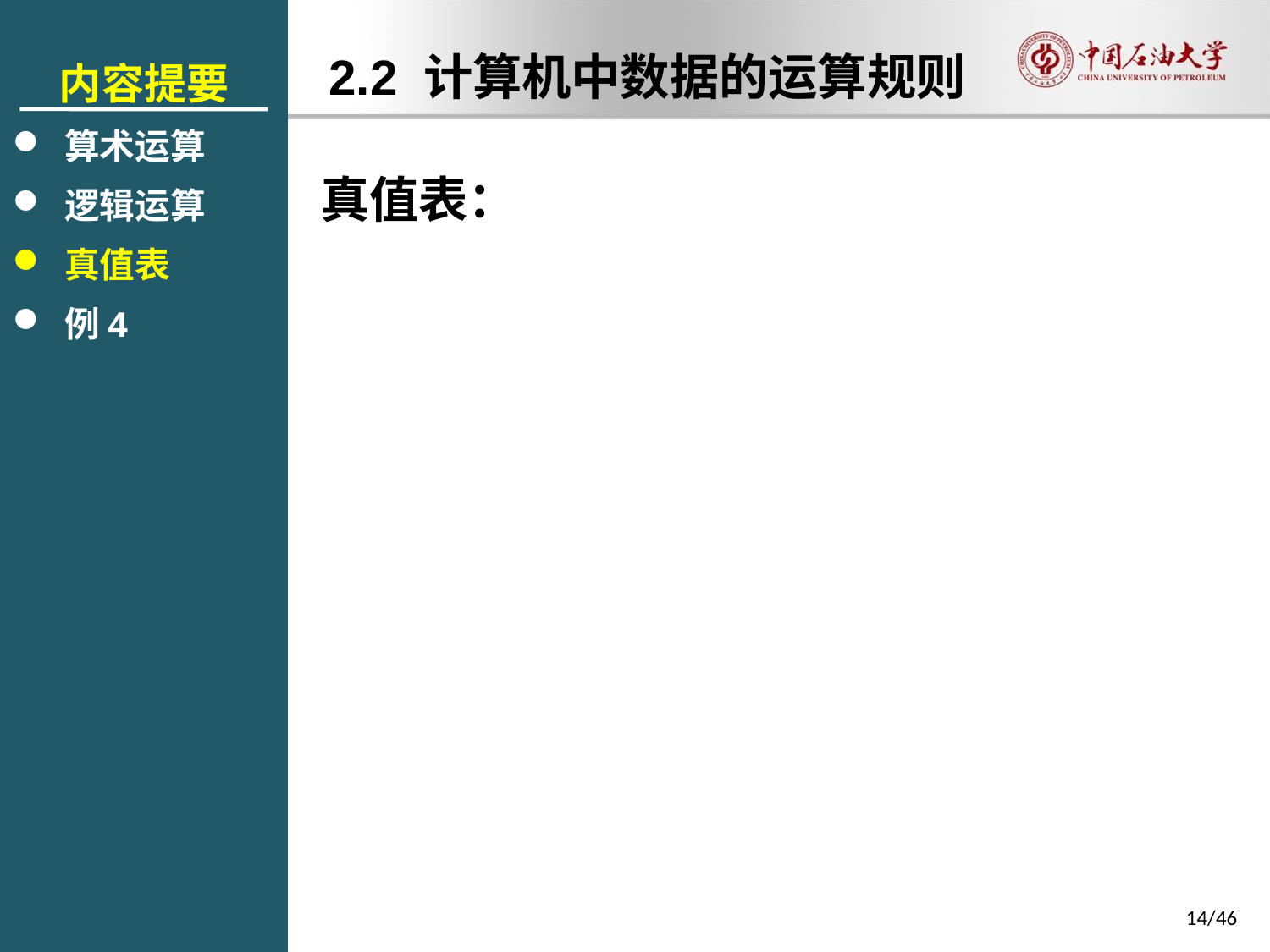

内容提要
 算术运算
 逻辑运算
 真值表
 例4
2.2 计算机中数据的运算规则
真值表：
14/46